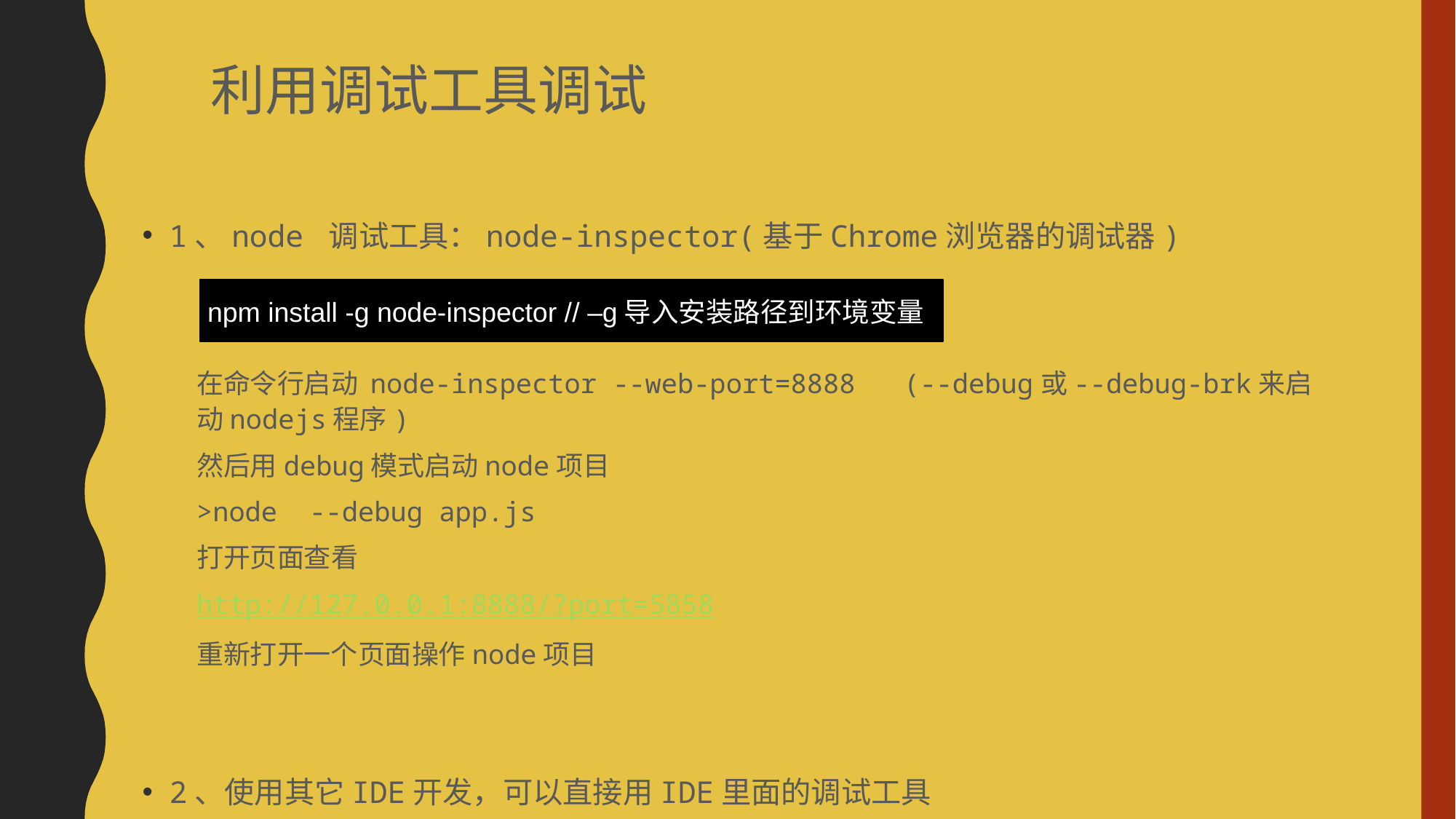

利用调试工具调试
1、node 调试工具：node-inspector(基于Chrome浏览器的调试器)

在命令行启动 node-inspector --web-port=8888   (--debug或--debug-brk来启动nodejs程序)
然后用debug模式启动node项目
>node  --debug app.js
打开页面查看
http://127.0.0.1:8888/?port=5858
重新打开一个页面操作node项目

2、使用其它IDE开发，可以直接用IDE里面的调试工具

 npm install -g node-inspector // –g导入安装路径到环境变量